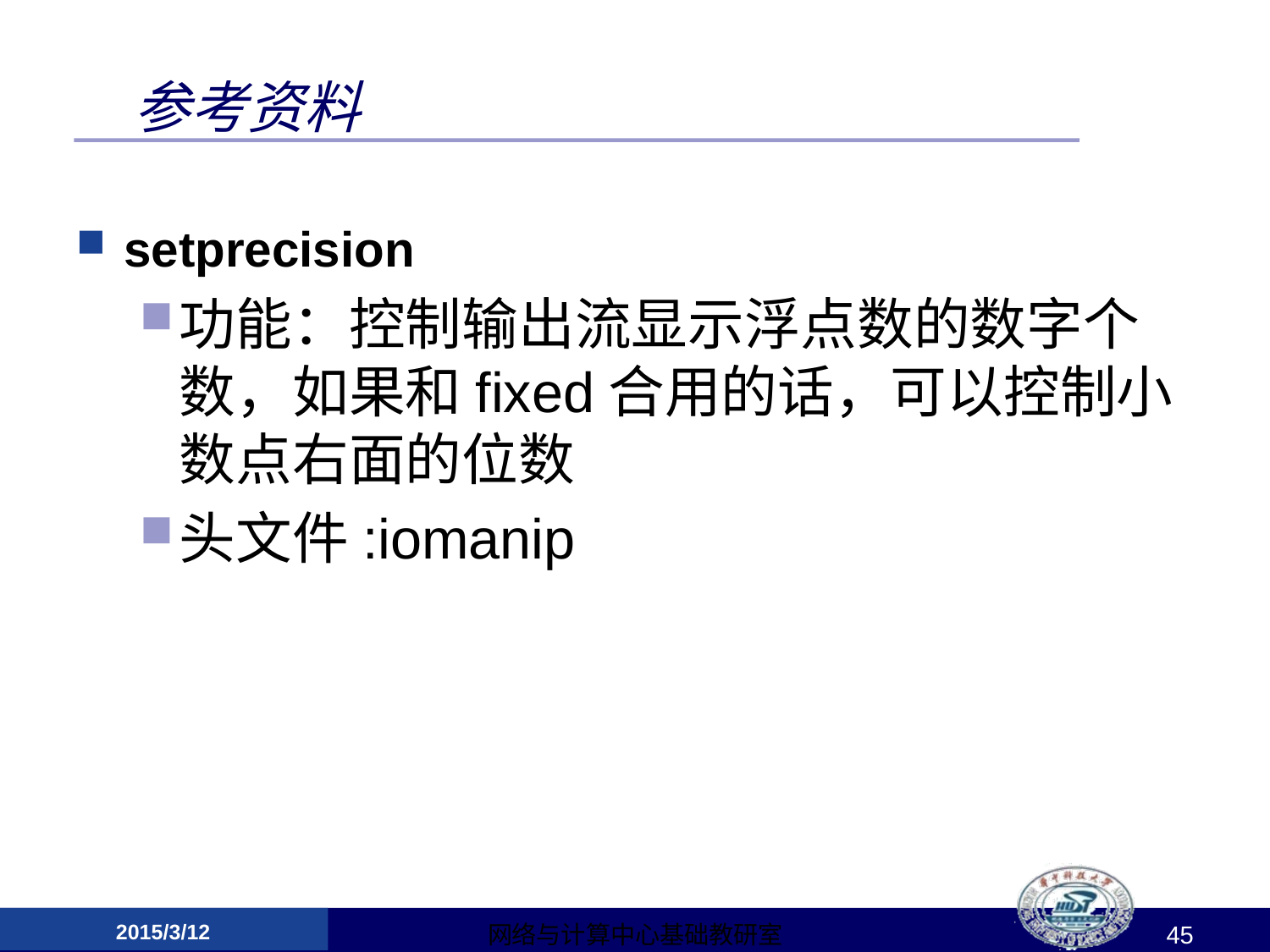

# 参考资料
setprecision
功能：控制输出流显示浮点数的数字个数，如果和fixed合用的话，可以控制小数点右面的位数
头文件:iomanip

2015/3/12
网络与计算中心基础教研室
45